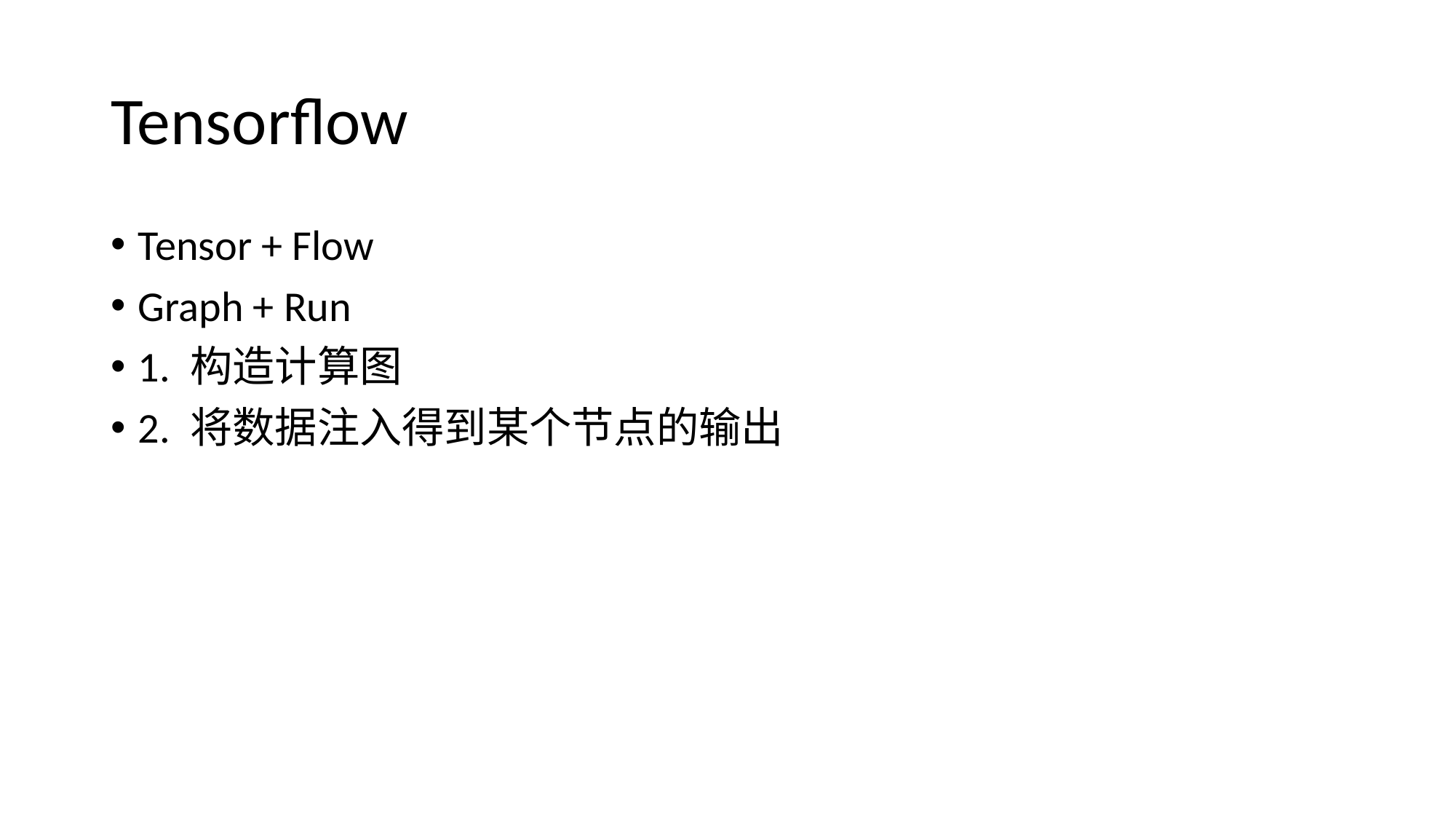

# Tensorflow
Tensor + Flow
Graph + Run
1. 构造计算图
2. 将数据注入得到某个节点的输出